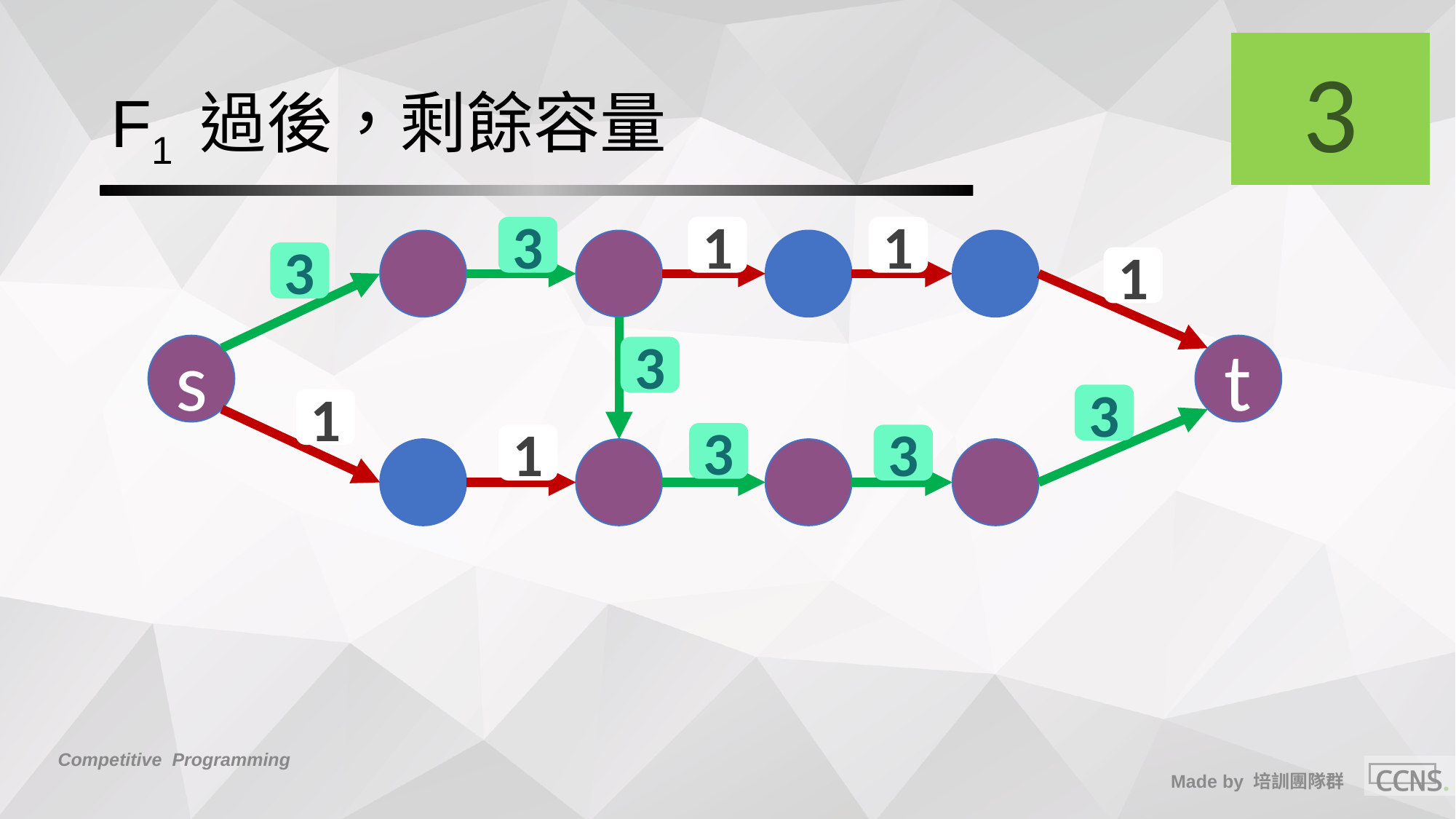

3
# F1 過後，剩餘容量
3
3
3
3
3
3
1
1
1
1
1

s
t